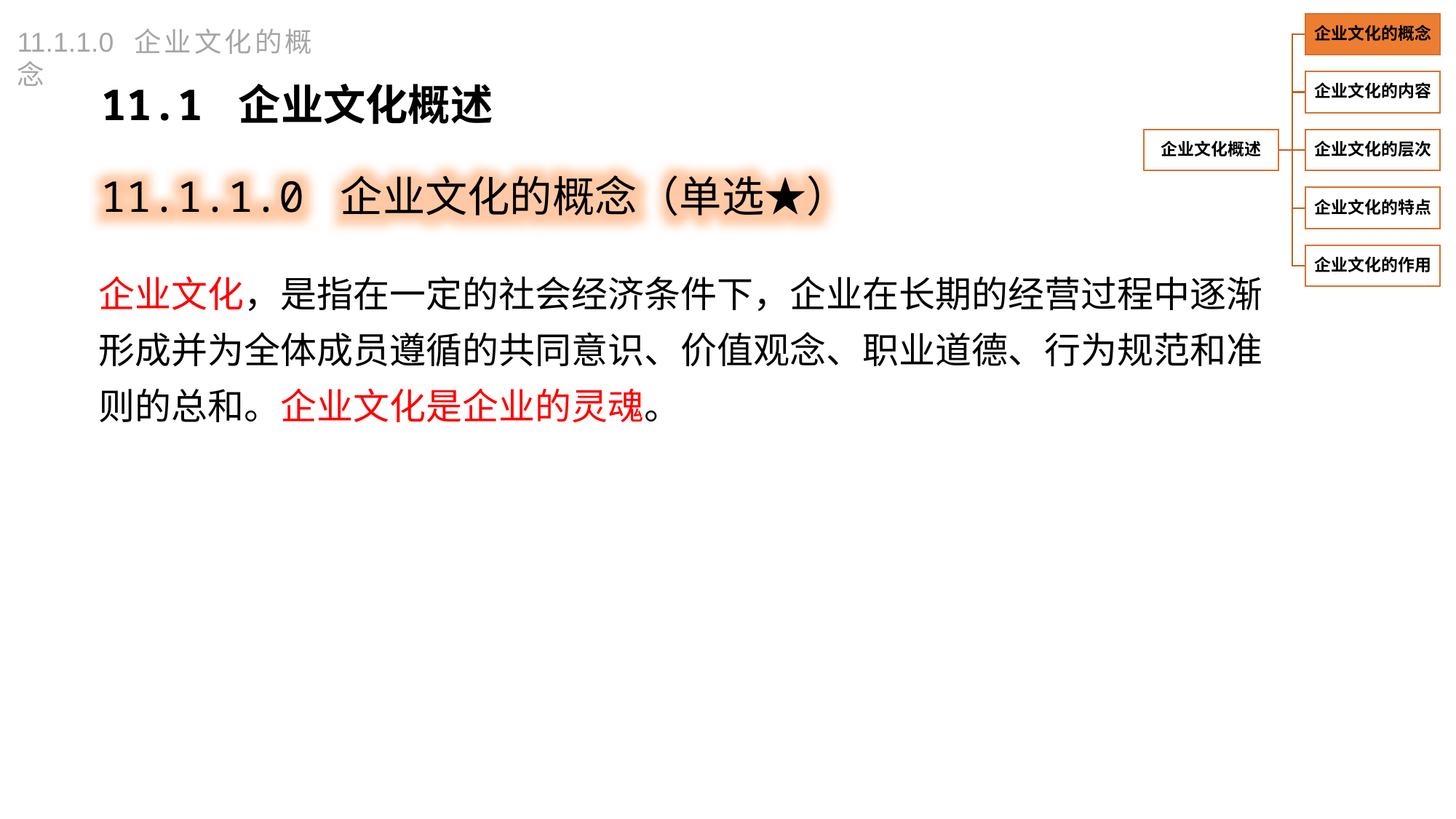

企业文化概述
企业文化的概念
企业文化的内容
企业文化的层次
企业文化的特点
企业文化的作用
11.1.1.0 企业文化的概念
11.1 企业文化概述
11.1.1.0 企业文化的概念（单选★）
企业文化，是指在一定的社会经济条件下，企业在长期的经营过程中逐渐形成并为全体成员遵循的共同意识、价值观念、职业道德、行为规范和准则的总和。企业文化是企业的灵魂。